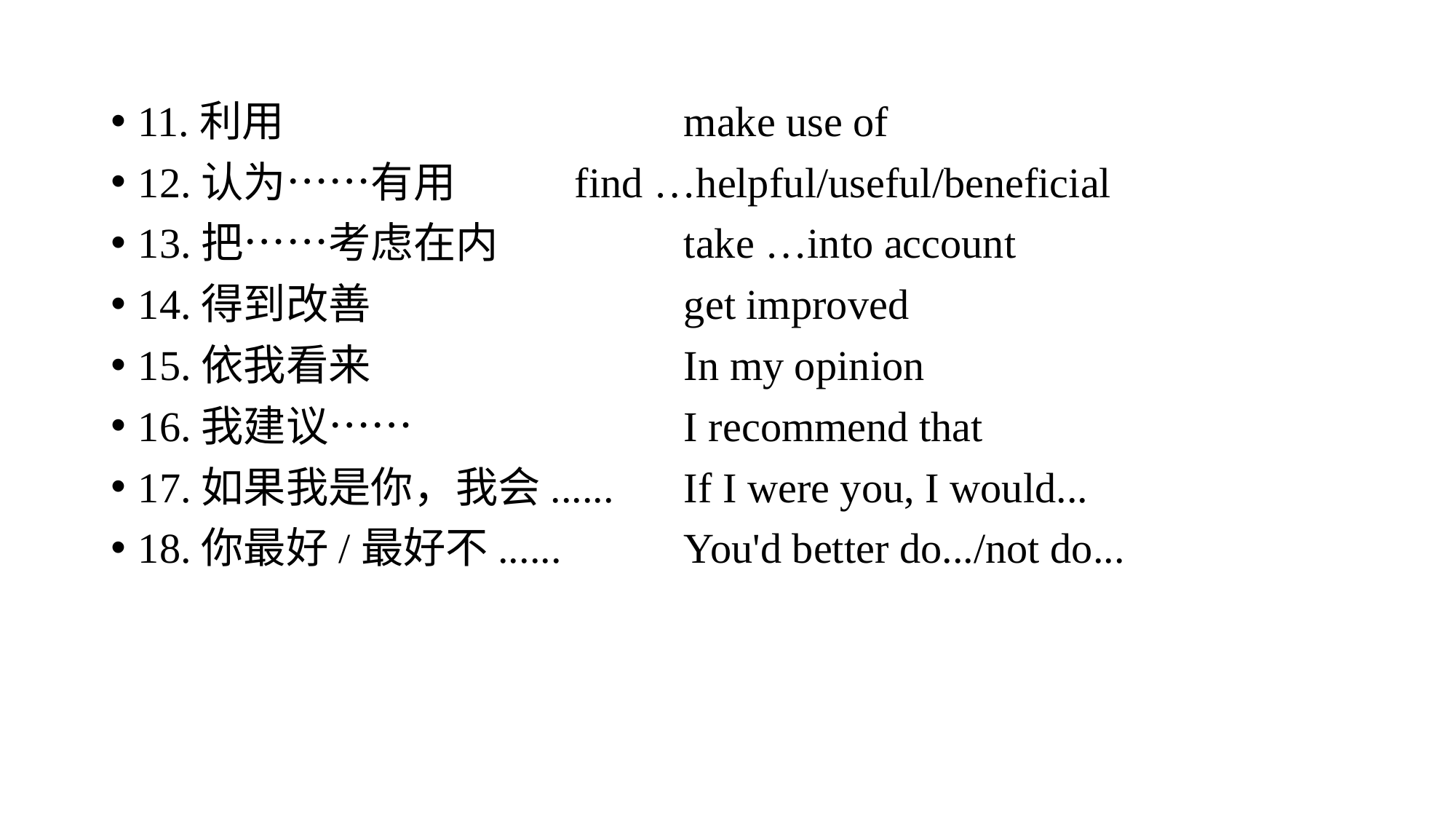

11.利用 				make use of
12.认为……有用		find …helpful/useful/beneficial
13.把……考虑在内 		take …into account
14.得到改善			get improved
15.依我看来			In my opinion
16.我建议……			I recommend that
17.如果我是你，我会......	If I were you, I would...
18.你最好/最好不...... 		You'd better do.../not do...